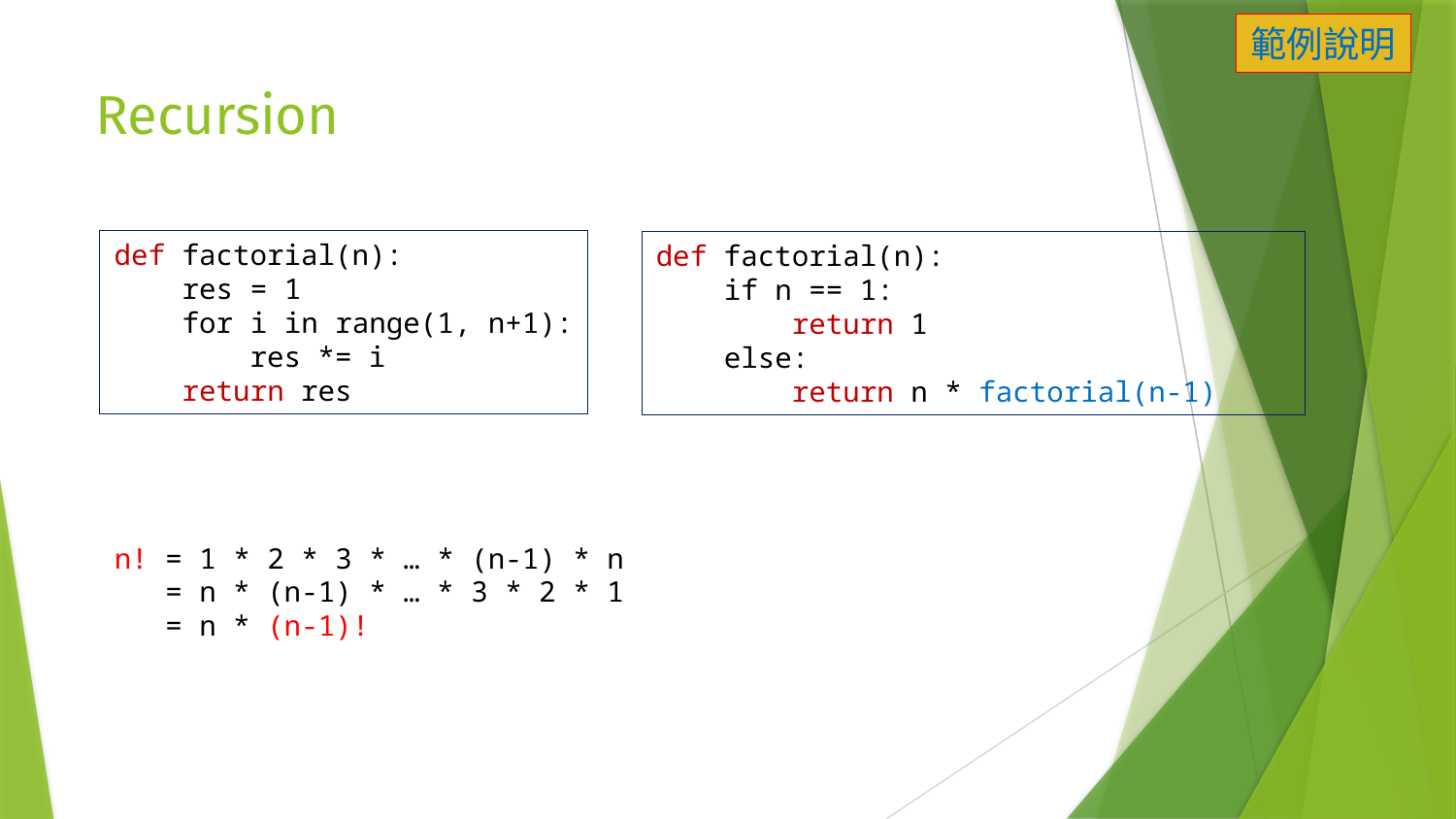

範例說明
# Recursion
def factorial(n):
    res = 1
    for i in range(1, n+1):
        res *= i
    return res
def factorial(n):
    if n == 1:
        return 1
    else:
        return n * factorial(n-1)
n! = 1 * 2 * 3 * … * (n-1) * n
   = n * (n-1) * … * 3 * 2 * 1
   = n * (n-1)!